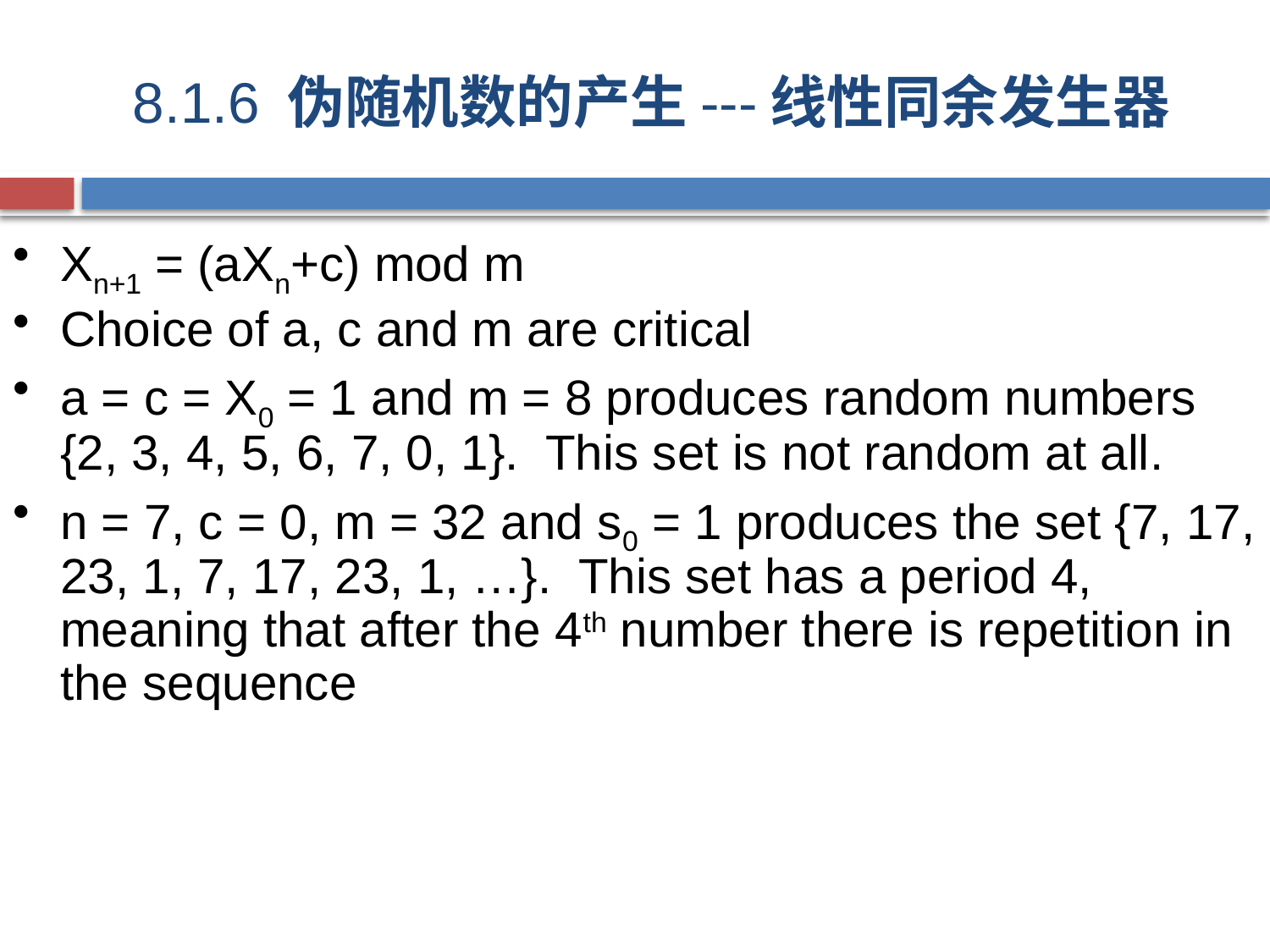

# 8.1.6 伪随机数的产生---线性同余发生器
Xn+1 = (aXn+c) mod m
Choice of a, c and m are critical
a = c = X0 = 1 and m = 8 produces random numbers {2, 3, 4, 5, 6, 7, 0, 1}.  This set is not random at all.
n = 7, c = 0, m = 32 and s0 = 1 produces the set {7, 17, 23, 1, 7, 17, 23, 1, …}.  This set has a period 4, meaning that after the 4th number there is repetition in the sequence